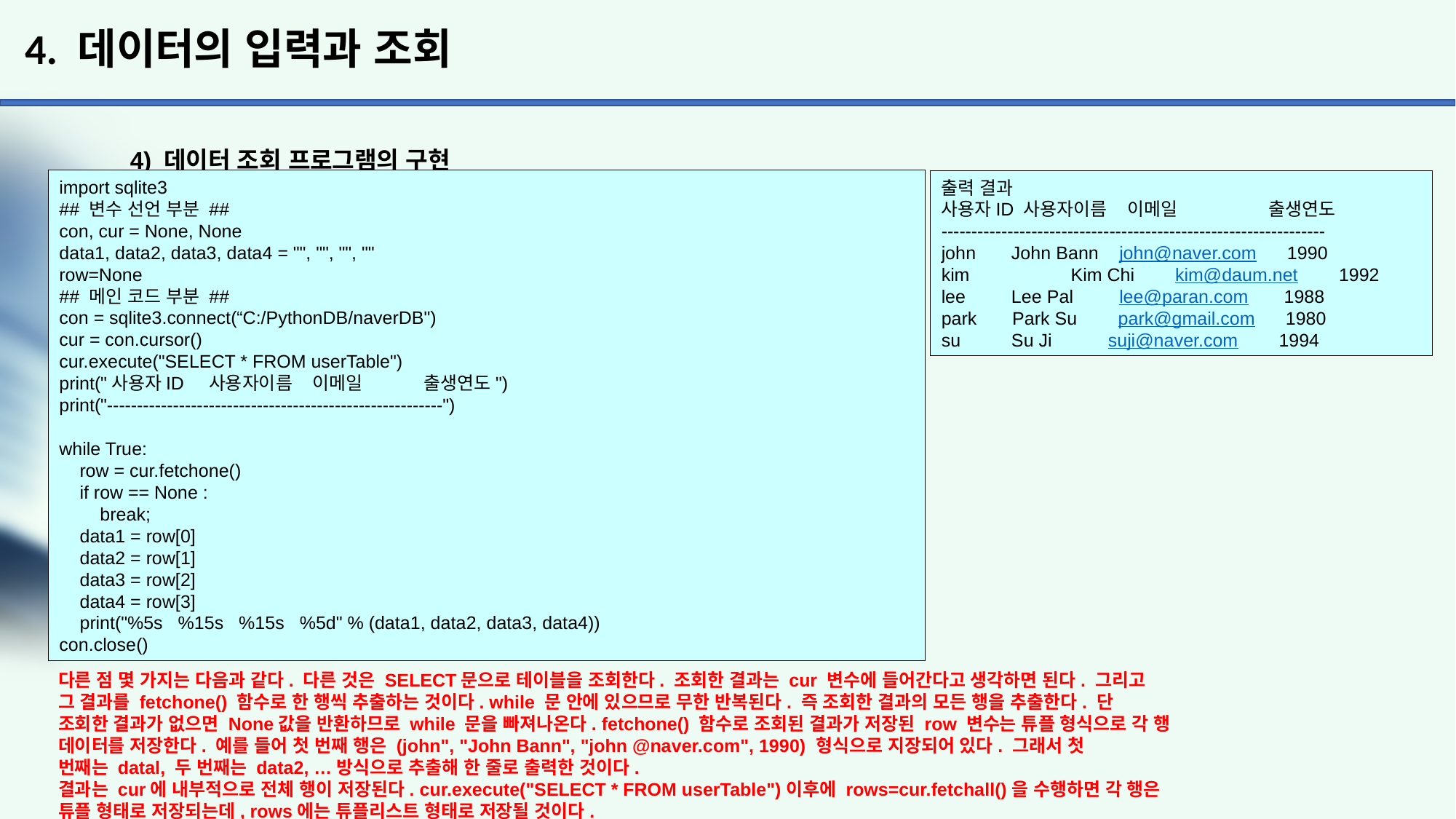

# 4. 데이터의 입력과 조회
4) 데이터 조회 프로그램의 구현

import sqlite3
## 변수 선언 부분 ##
con, cur = None, None
data1, data2, data3, data4 = "", "", "", ""
row=None
## 메인 코드 부분 ##
con = sqlite3.connect(“C:/PythonDB/naverDB")
cur = con.cursor()
cur.execute("SELECT * FROM userTable")
print("사용자ID    사용자이름    이메일            출생연도")
print("--------------------------------------------------------")

while True:
    row = cur.fetchone()
    if row == None :
        break;
    data1 = row[0]
    data2 = row[1]
    data3 = row[2]
    data4 = row[3]
    print("%5s   %15s   %15s   %5d" % (data1, data2, data3, data4))
con.close()
출력 결과
사용자ID 사용자이름    이메일                  출생연도
----------------------------------------------------------------
john       John Bann    john@naver.com      1990
kim	    Kim Chi        kim@daum.net        1992
lee         Lee Pal         lee@paran.com       1988
park       Park Su        park@gmail.com      1980
su          Su Ji           suji@naver.com        1994
다른 점 몇 가지는 다음과 같다. 다른 것은 SELECT문으로 테이블을 조회한다. 조회한 결과는 cur 변수에 들어간다고 생각하면 된다. 그리고
그 결과를 fetchone() 함수로 한 행씩 추출하는 것이다. while 문 안에 있으므로 무한 반복된다. 즉 조회한 결과의 모든 행을 추출한다. 단
조회한 결과가 없으면 None값을 반환하므로 while 문을 빠져나온다. fetchone() 함수로 조회된 결과가 저장된 row 변수는 튜플 형식으로 각 행 데이터를 저장한다. 예를 들어 첫 번째 행은 (john", "John Bann", "john @naver.com", 1990) 형식으로 지장되어 있다. 그래서 첫
번째는 datal, 두 번째는 data2, …방식으로 추출해 한 줄로 출력한 것이다.
결과는 cur에 내부적으로 전체 행이 저장된다. cur.execute("SELECT * FROM userTable")이후에 rows=cur.fetchall()을 수행하면 각 행은
튜플 형태로 저장되는데, rows에는 튜플리스트 형태로 저장될 것이다.